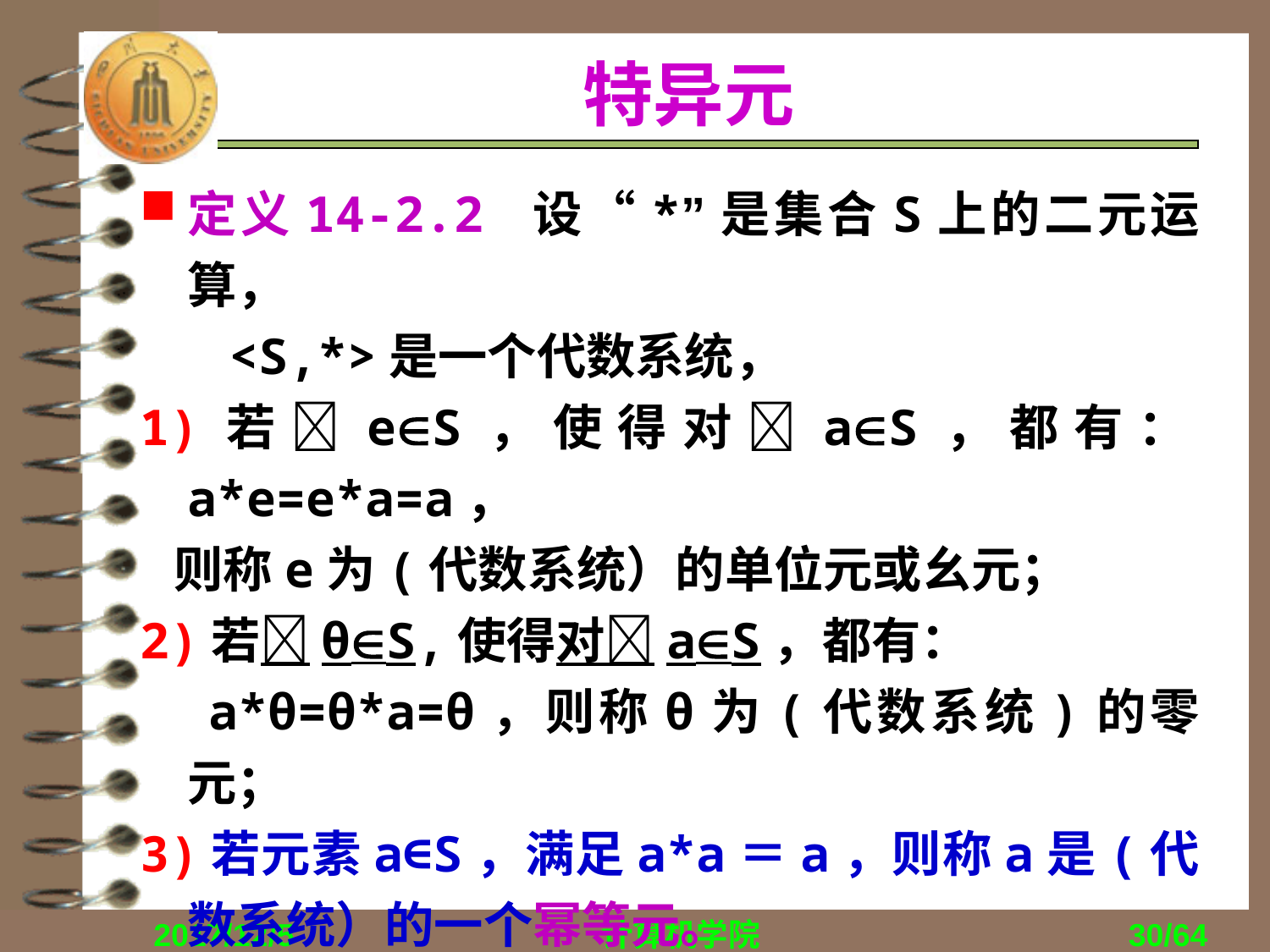

# 特异元
定义14-2.2 设“*”是集合S上的二元运算，
   <S,*>是一个代数系统，
1)若∃e∈S，使得对∀a∈S，都有：a*e=e*a=a，
  则称e为(代数系统）的单位元或幺元；
2)若∃θ∈S,使得对∀a∈S，都有：
  a*θ=θ*a=θ，则称θ为(代数系统)的零元；
3)若元素a∈S，满足a*a＝a，则称a是(代数系统）的一个幂等元。
2017/12/5
计算机学院
30/64